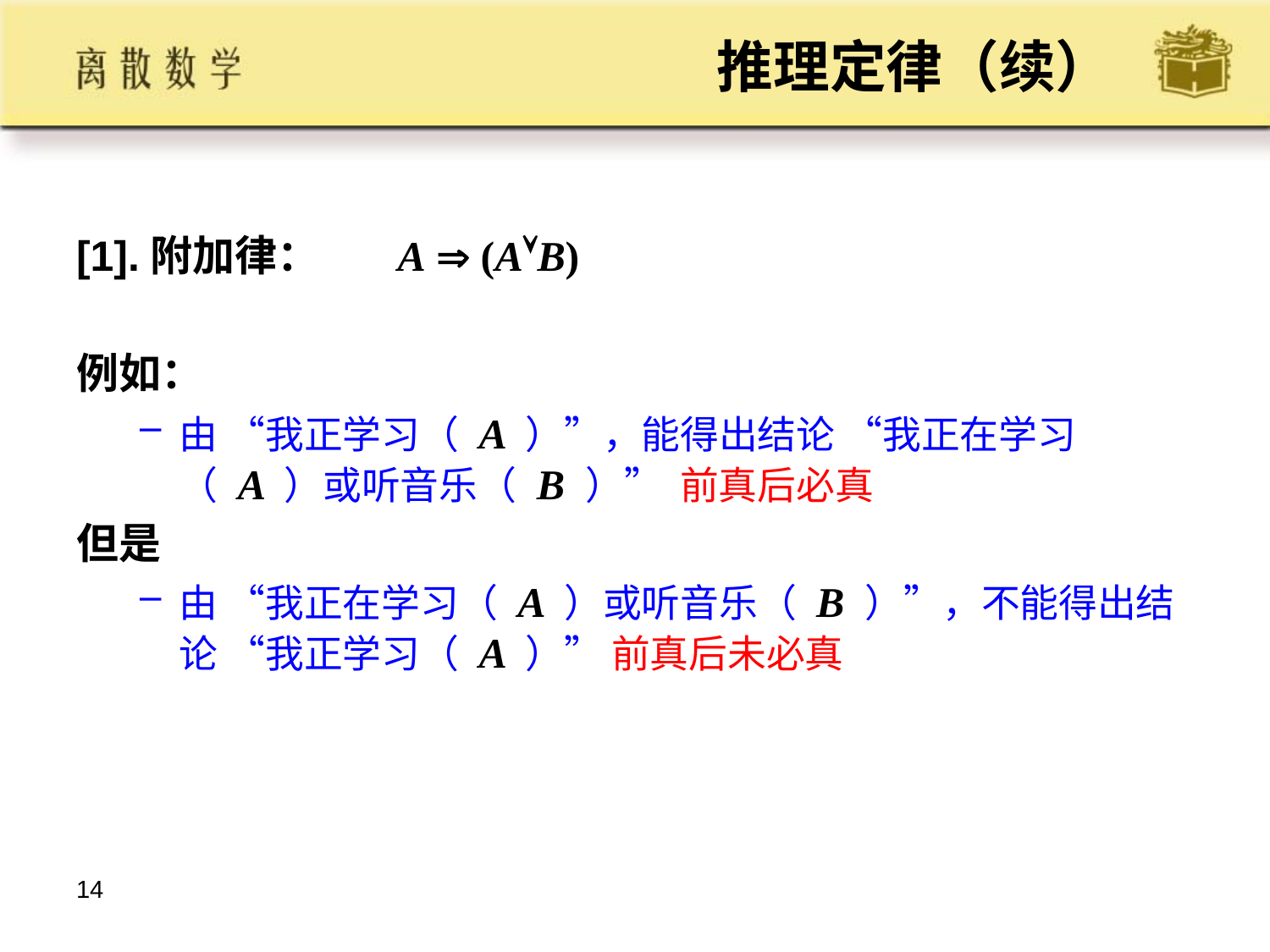

# 推理定律（续）
[1].附加律：	 A ⇒ (A∨B)

例如：
由 “我正学习（ A ）”，能得出结论 “我正在学习（ A ）或听音乐（ B ）”  前真后必真
但是
由 “我正在学习（ A ）或听音乐（ B ）”，不能得出结论 “我正学习（ A ）” 前真后未必真

14